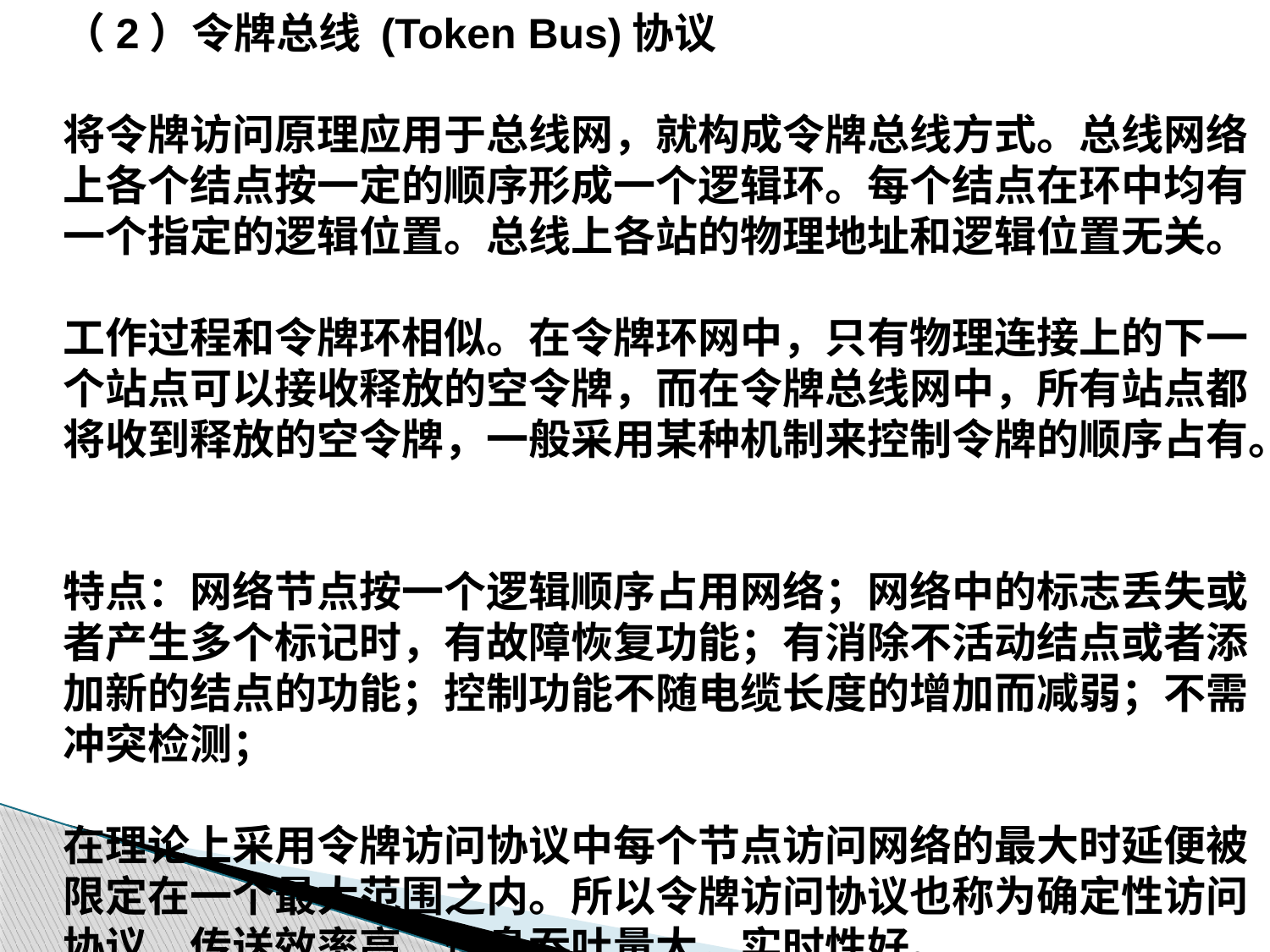

（2）令牌总线 (Token Bus)协议

	将令牌访问原理应用于总线网，就构成令牌总线方式。总线网络上各个结点按一定的顺序形成一个逻辑环。每个结点在环中均有一个指定的逻辑位置。总线上各站的物理地址和逻辑位置无关。

	工作过程和令牌环相似。在令牌环网中，只有物理连接上的下一个站点可以接收释放的空令牌，而在令牌总线网中，所有站点都将收到释放的空令牌，一般采用某种机制来控制令牌的顺序占有。

	特点：网络节点按一个逻辑顺序占用网络；网络中的标志丢失或者产生多个标记时，有故障恢复功能；有消除不活动结点或者添加新的结点的功能；控制功能不随电缆长度的增加而减弱；不需冲突检测；

	在理论上采用令牌访问协议中每个节点访问网络的最大时延便被限定在一个最大范围之内。所以令牌访问协议也称为确定性访问协议，传送效率高、信息吞吐量大，实时性好。